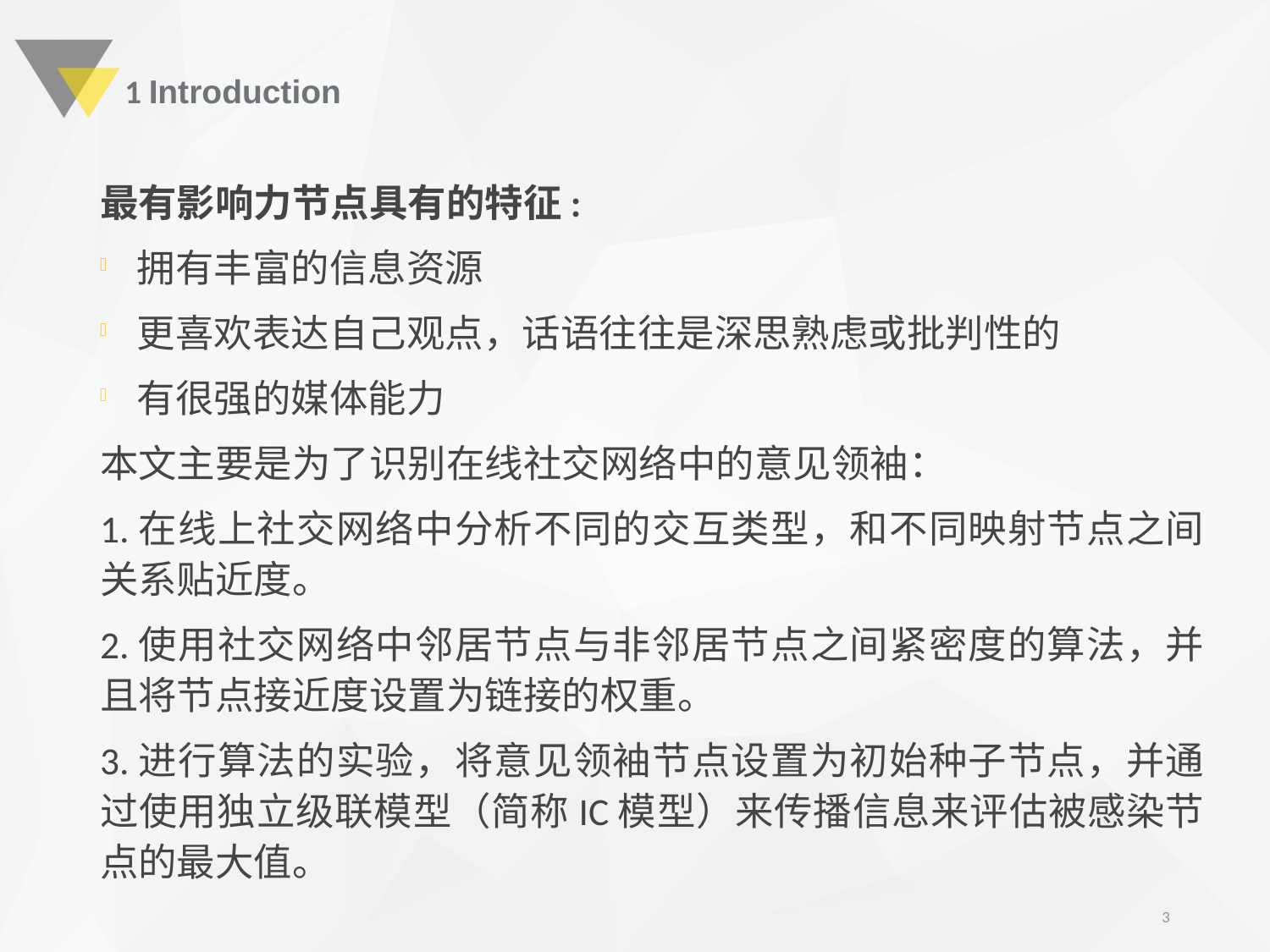

# 1 Introduction
最有影响力节点具有的特征:
拥有丰富的信息资源
更喜欢表达自己观点，话语往往是深思熟虑或批判性的
有很强的媒体能力
本文主要是为了识别在线社交网络中的意见领袖：
1.在线上社交网络中分析不同的交互类型，和不同映射节点之间关系贴近度。
2.使用社交网络中邻居节点与非邻居节点之间紧密度的算法，并且将节点接近度设置为链接的权重。
3.进行算法的实验，将意见领袖节点设置为初始种子节点，并通过使用独立级联模型（简称IC模型）来传播信息来评估被感染节点的最大值。
3